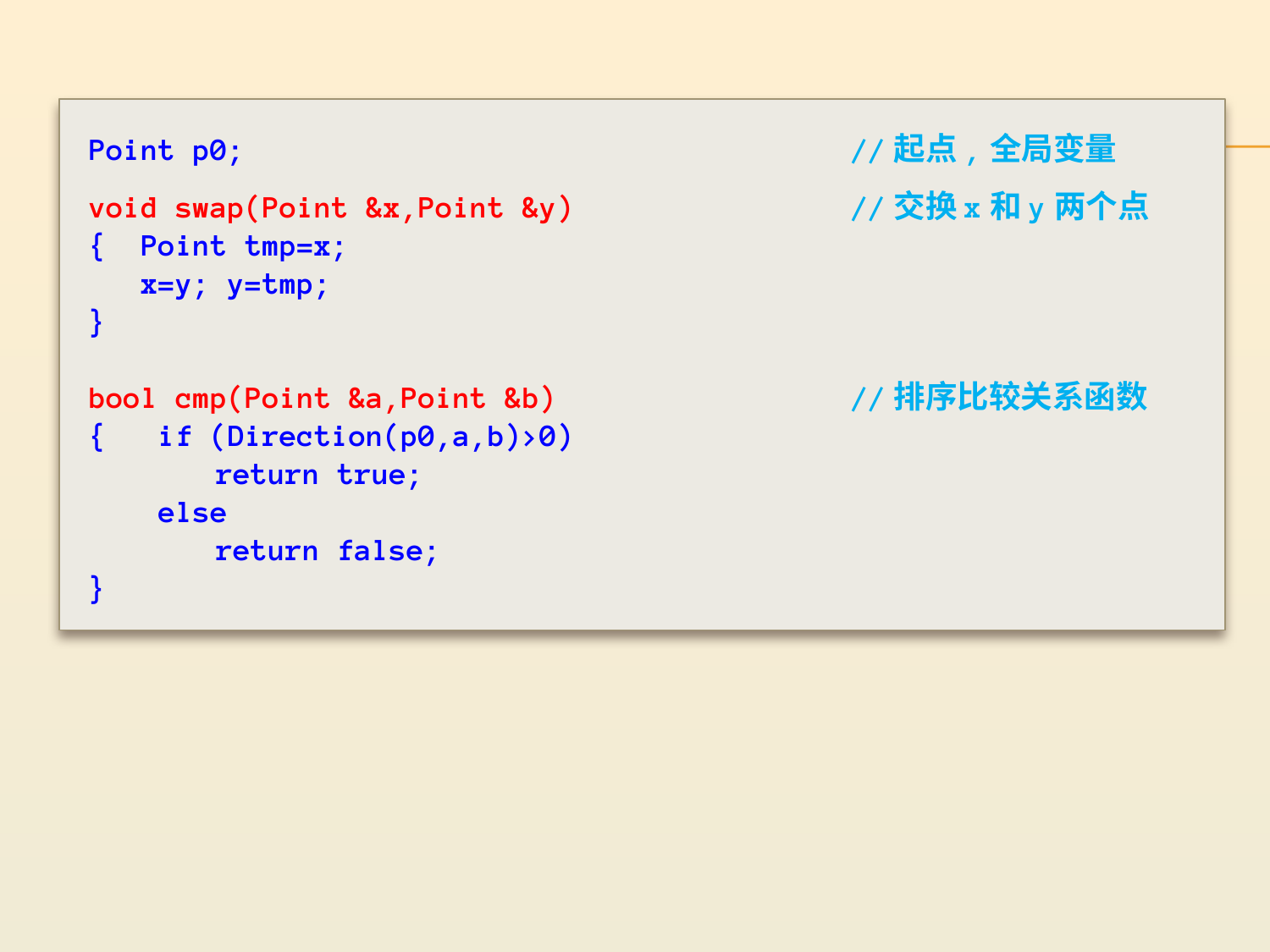

Point p0;					//起点,全局变量
void swap(Point &x,Point &y)			//交换x和y两个点
{  Point tmp=x;
   x=y; y=tmp;
}
bool cmp(Point &a,Point &b)			//排序比较关系函数
{   if (Direction(p0,a,b)>0)
	return true;
    else
	return false;
}